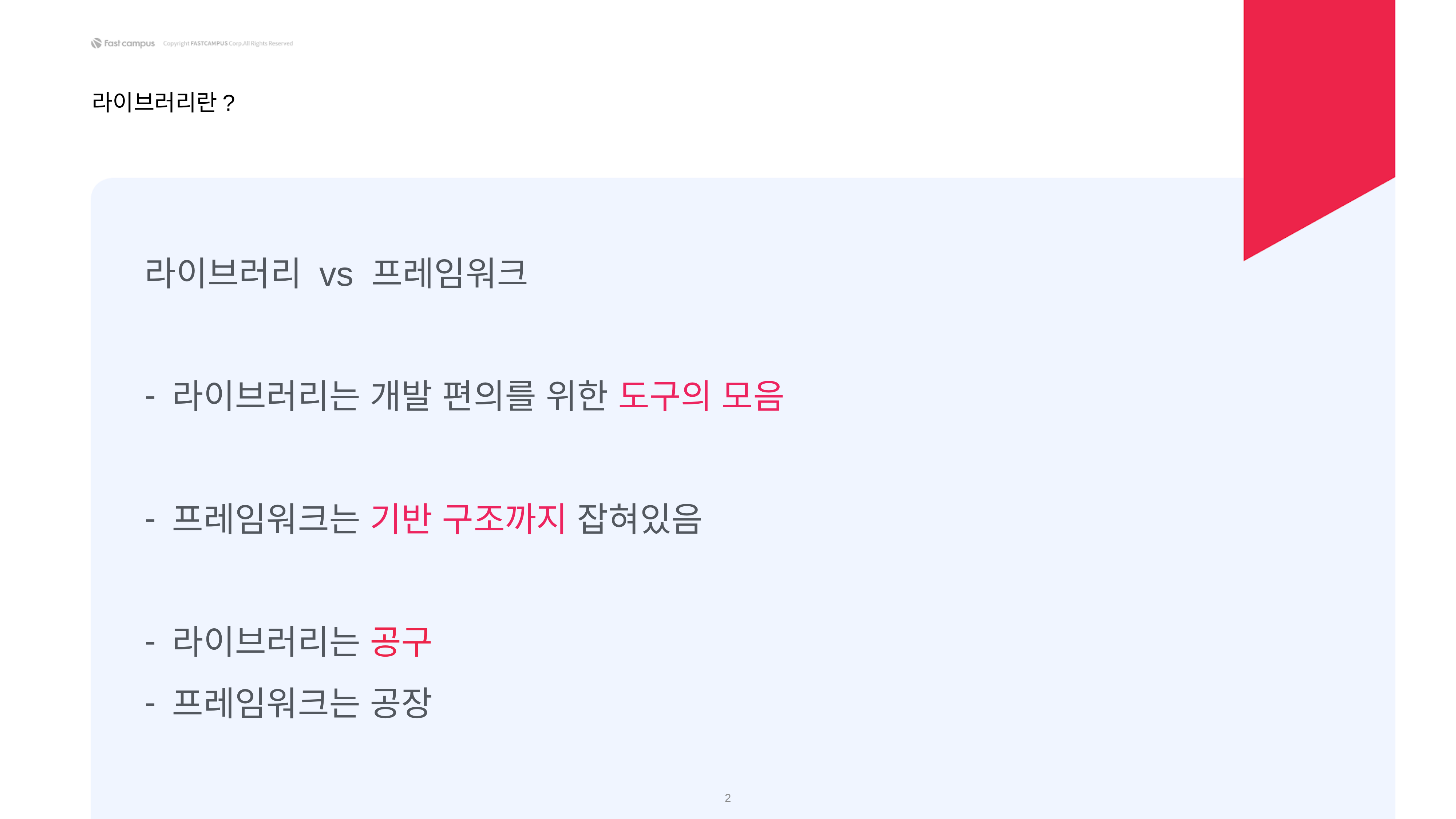

라이브러리란?
라이브러리 vs 프레임워크

라이브러리는 개발 편의를 위한 도구의 모음

프레임워크는 기반 구조까지 잡혀있음

라이브러리는 공구
프레임워크는 공장
2